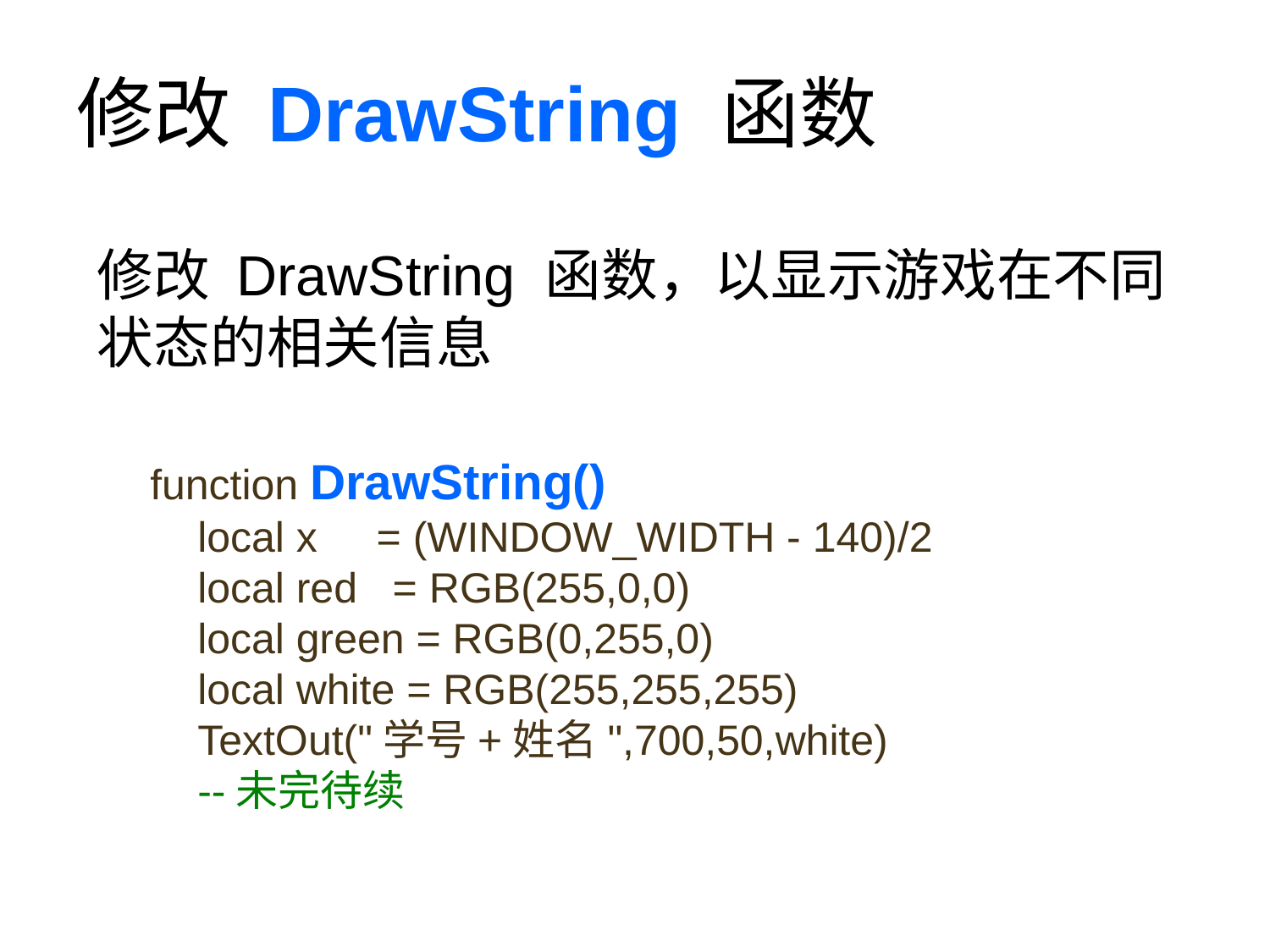

修改 DrawString 函数
修改 DrawString 函数，以显示游戏在不同状态的相关信息
function DrawString()
    local x     = (WINDOW_WIDTH - 140)/2
    local red   = RGB(255,0,0)
    local green = RGB(0,255,0)
    local white = RGB(255,255,255)
    TextOut("学号+姓名",700,50,white)
    --未完待续